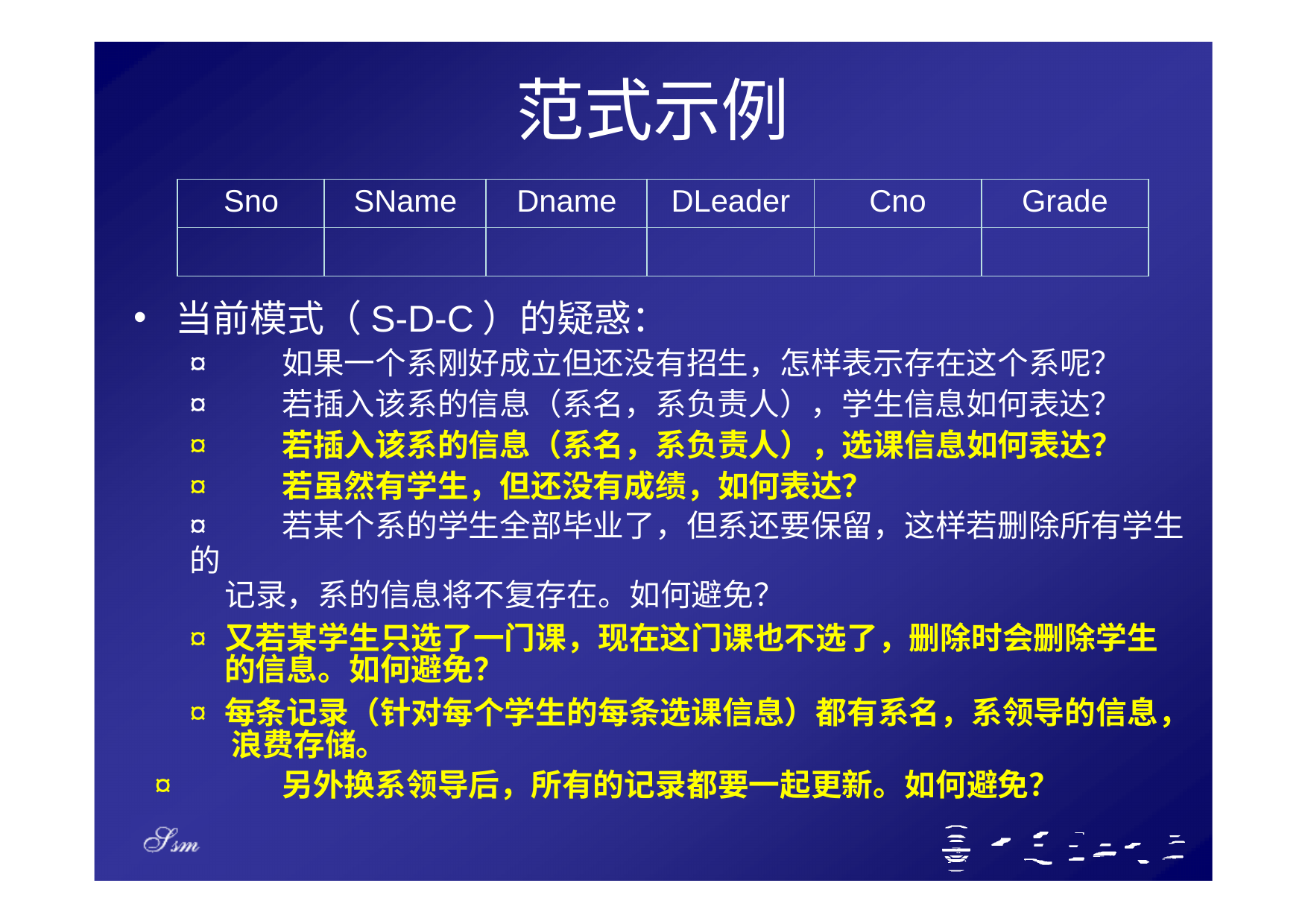

# 范式示例
| Sno | SName | Dname | DLeader | Cno | Grade |
| --- | --- | --- | --- | --- | --- |
|  |  |  |  |  |  |
当前模式（S-D-C）的疑惑：
¤	如果一个系刚好成立但还没有招生，怎样表示存在这个系呢？
¤	若插入该系的信息（系名，系负责人），学生信息如何表达？
¤	若插入该系的信息（系名，系负责人），选课信息如何表达？
¤	若虽然有学生，但还没有成绩，如何表达？
¤	若某个系的学生全部毕业了，但系还要保留，这样若删除所有学生的
记录，系的信息将不复存在。如何避免？
¤	又若某学生只选了一门课，现在这门课也不选了，删除时会删除学生 的信息。如何避免？
¤	每条记录（针对每个学生的每条选课信息）都有系名，系领导的信息，  浪费存储。
¤	另外换系领导后，所有的记录都要一起更新。如何避免？

Ssm